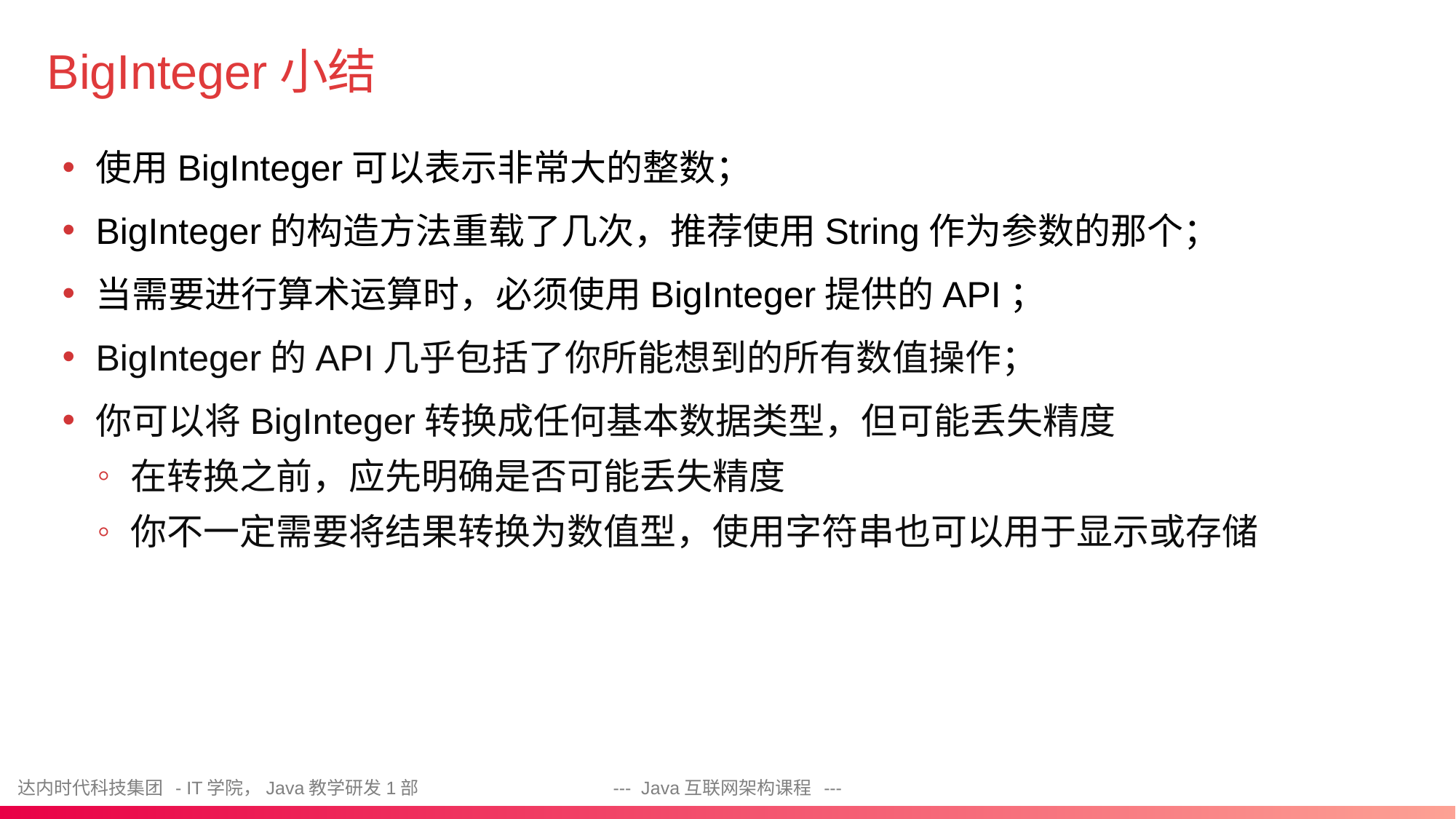

# BigInteger小结
使用BigInteger可以表示非常大的整数；
BigInteger的构造方法重载了几次，推荐使用String作为参数的那个；
当需要进行算术运算时，必须使用BigInteger提供的API；
BigInteger的API几乎包括了你所能想到的所有数值操作；
你可以将BigInteger转换成任何基本数据类型，但可能丢失精度
在转换之前，应先明确是否可能丢失精度
你不一定需要将结果转换为数值型，使用字符串也可以用于显示或存储